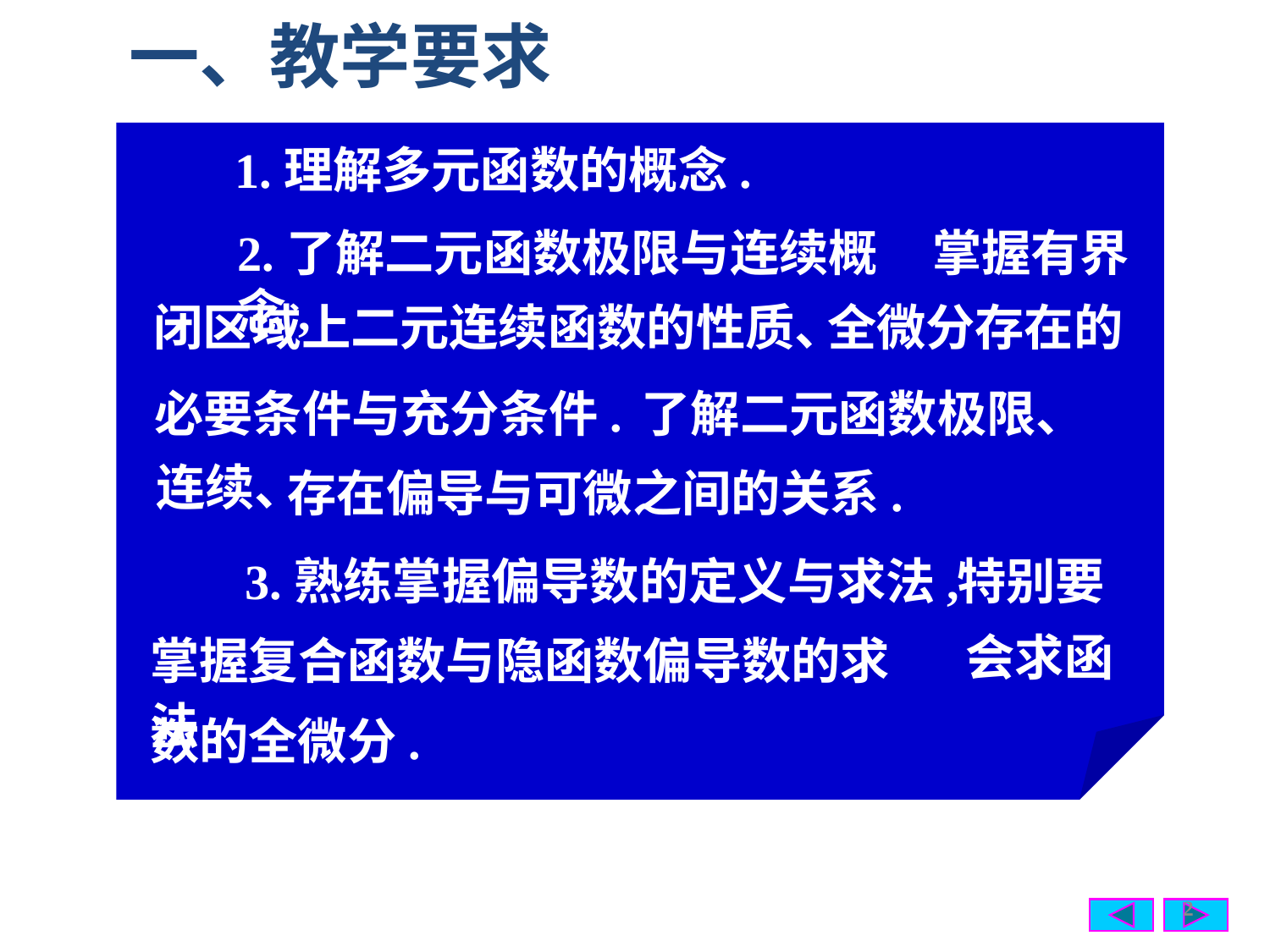

一、教学要求

1.理解多元函数的概念.
2.了解二元函数极限与连续概念,
掌握有界
闭区域上二元连续函数的性质、
全微分存在的
必要条件与充分条件.
了解二元函数极限、
存在偏导与可微之间的关系.
连续、
3.熟练掌握偏导数的定义与求法,
特别要
会求函
掌握复合函数与隐函数偏导数的求法.
数的全微分.
2